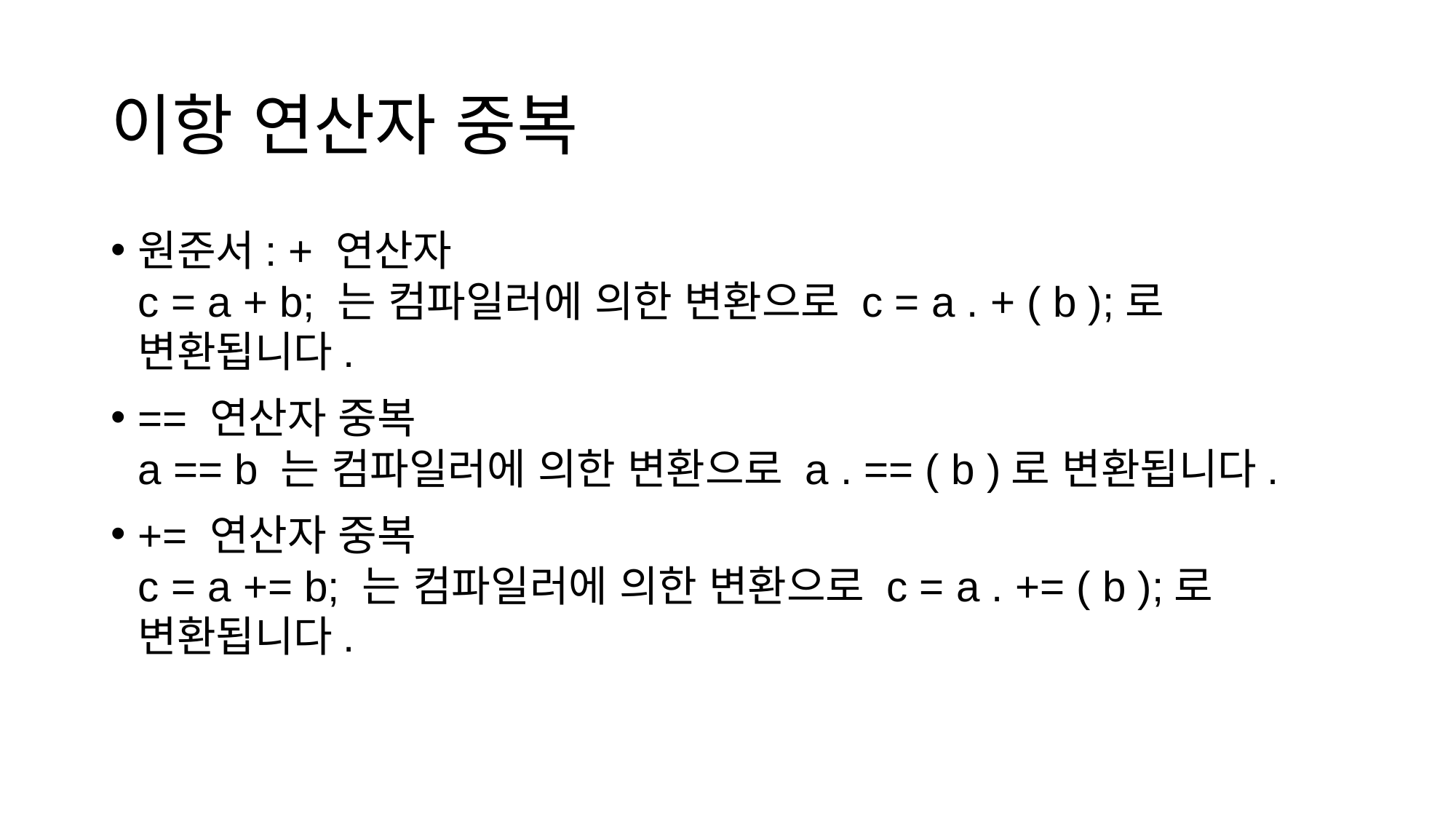

# 이항 연산자 중복
원준서: + 연산자
c = a + b; 는 컴파일러에 의한 변환으로 c = a . + ( b );로 변환됩니다.
== 연산자 중복
a == b 는 컴파일러에 의한 변환으로 a . == ( b )로 변환됩니다.
+= 연산자 중복
c = a += b; 는 컴파일러에 의한 변환으로 c = a . += ( b );로 변환됩니다.